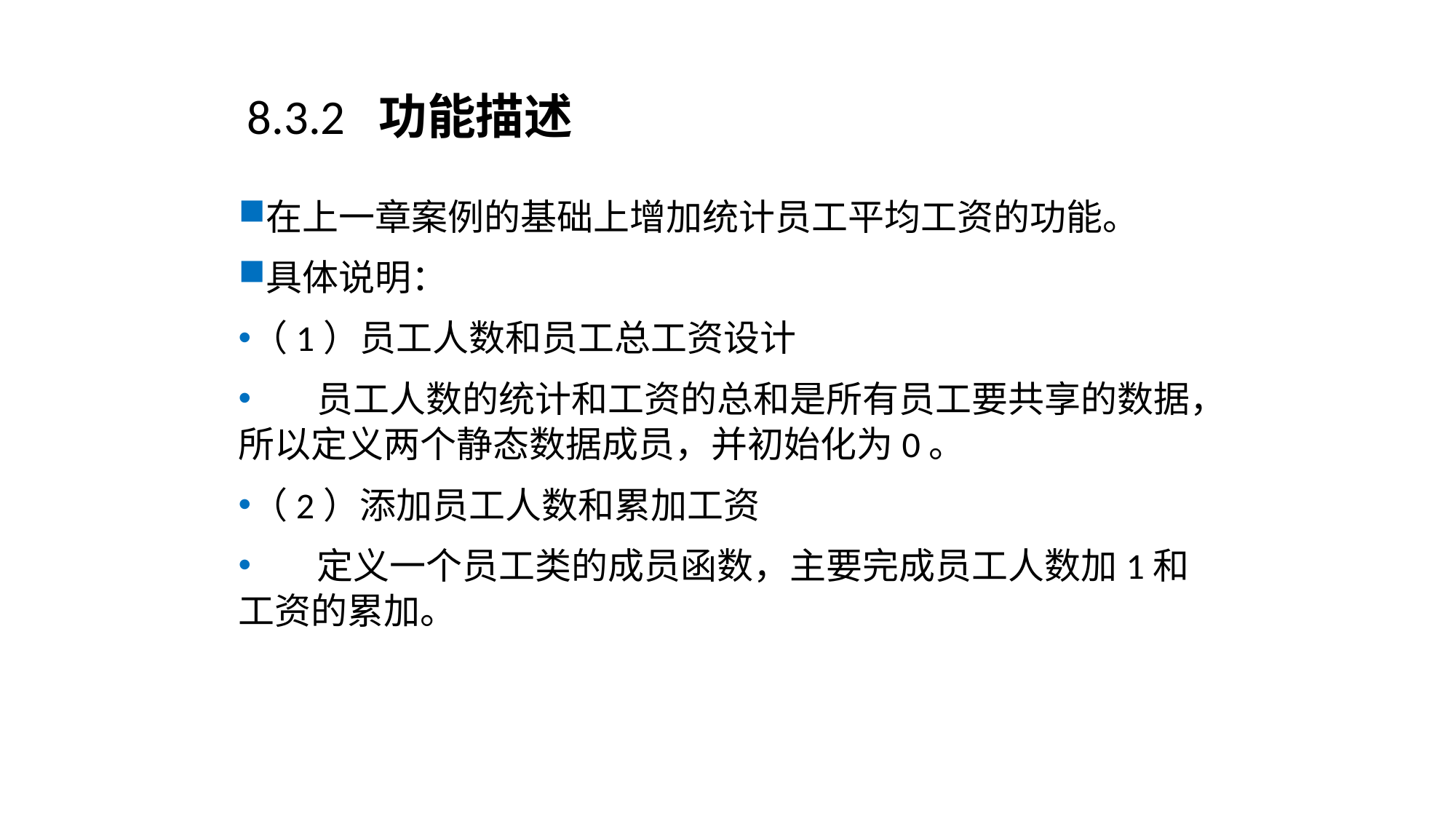

# 8.3.2  功能描述
在上一章案例的基础上增加统计员工平均工资的功能。
具体说明：
（1）员工人数和员工总工资设计
       员工人数的统计和工资的总和是所有员工要共享的数据，所以定义两个静态数据成员，并初始化为0。
（2）添加员工人数和累加工资
       定义一个员工类的成员函数，主要完成员工人数加1和工资的累加。